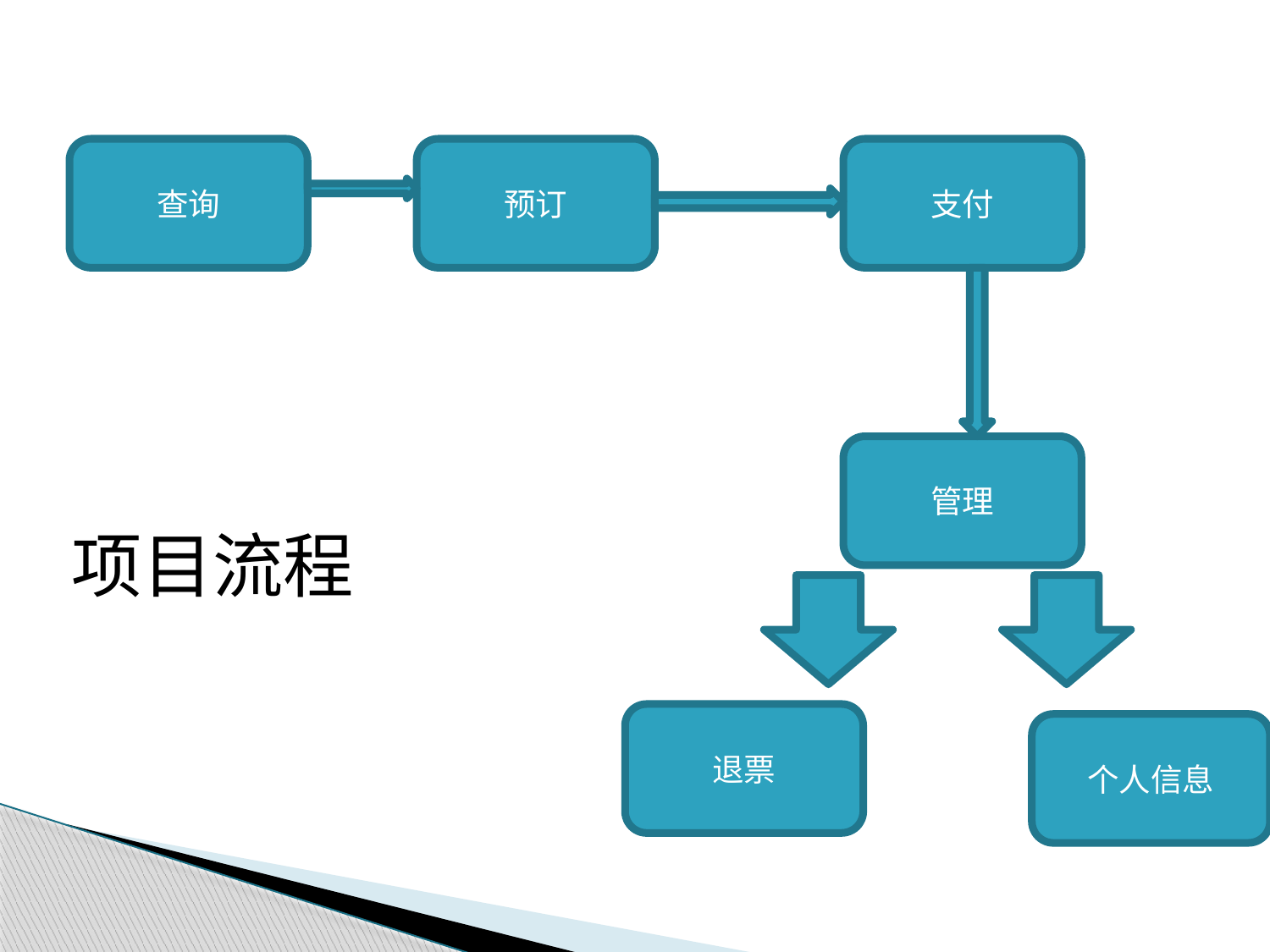

查询
预订
支付

管理
项目流程

退票
个人信息